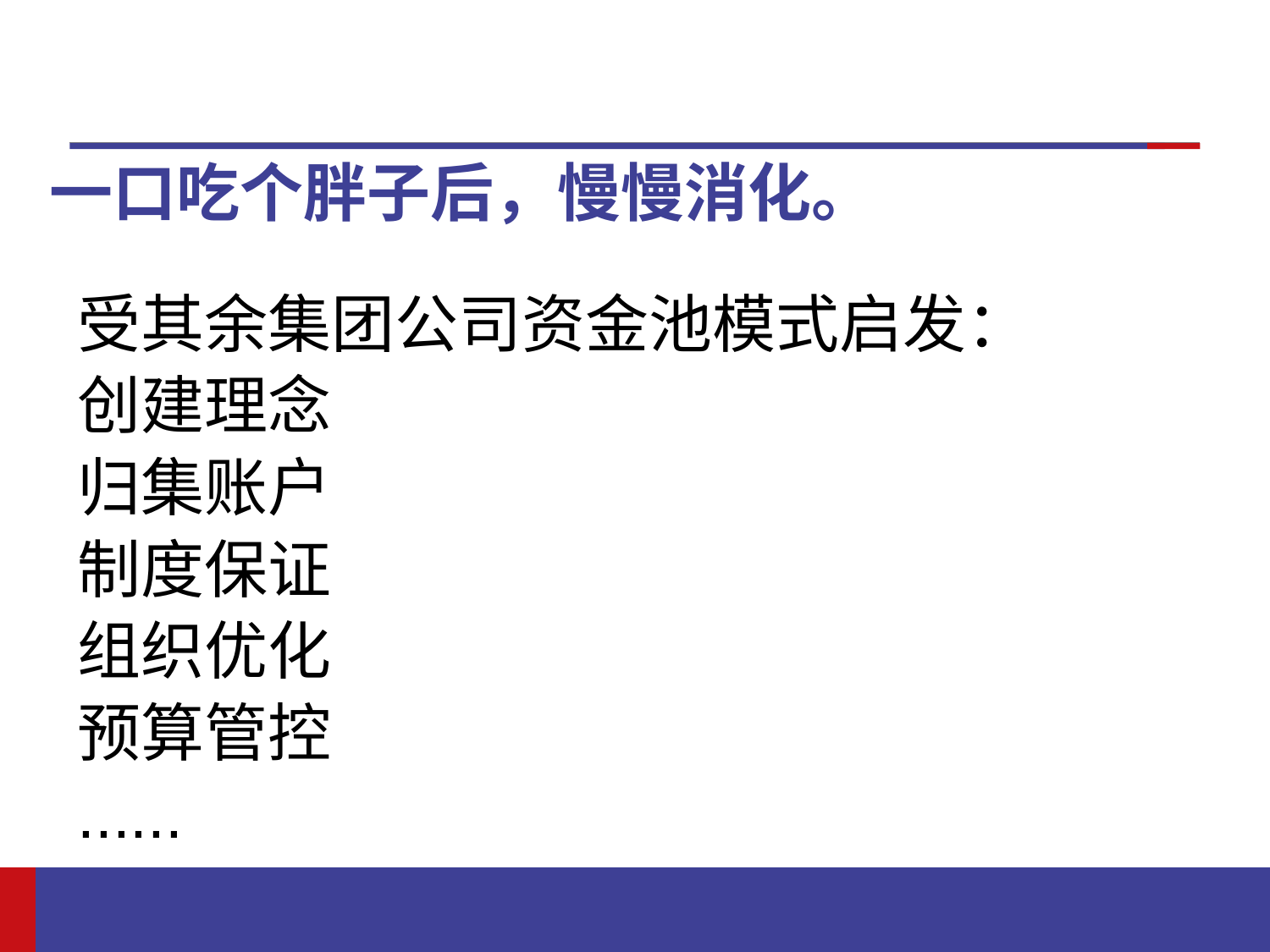

# 一口吃个胖子后，慢慢消化。
受其余集团公司资金池模式启发：
创建理念
归集账户
制度保证
组织优化
预算管控
......